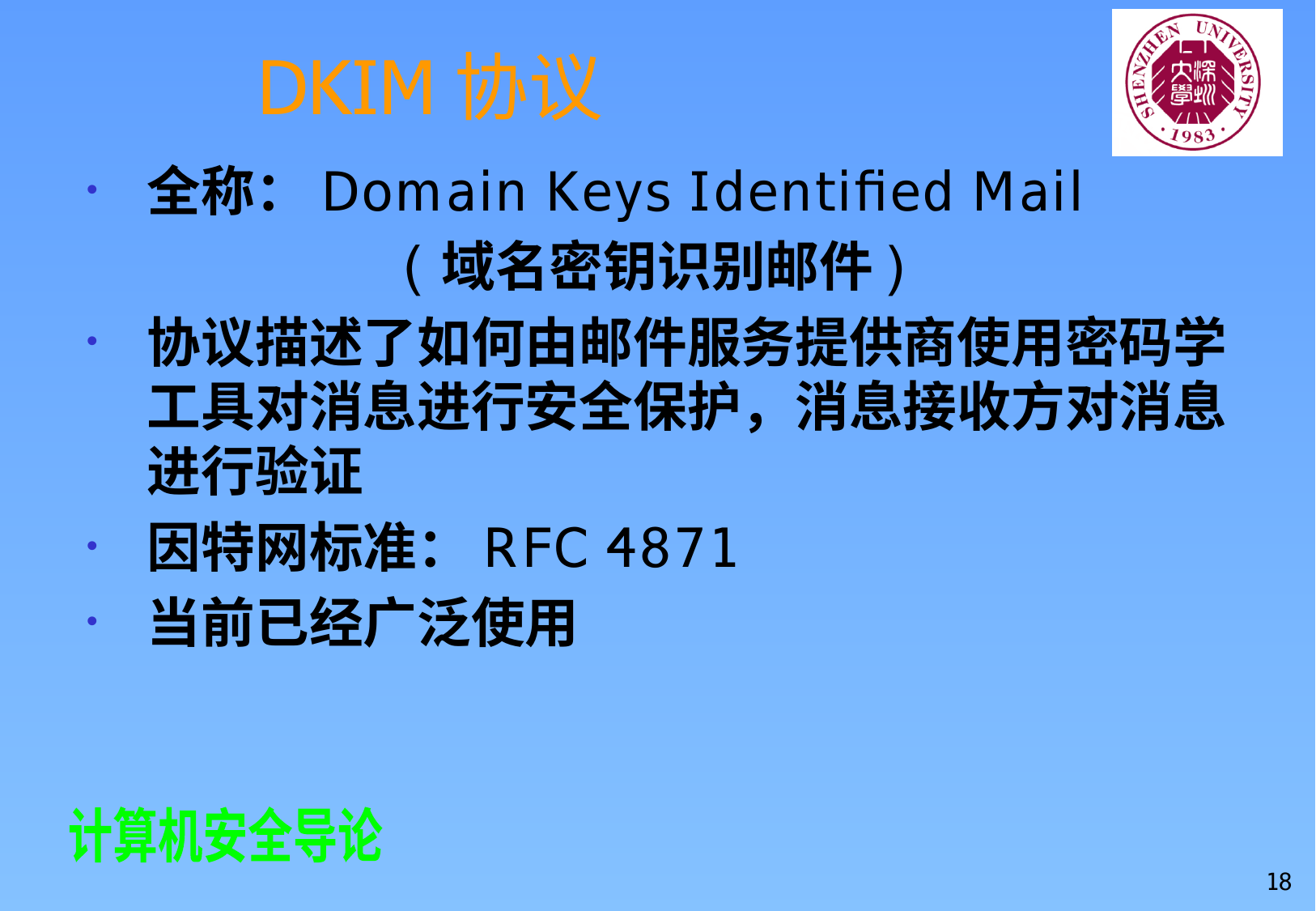

# DKIM协议
全称：Domain Keys Identified Mail
(域名密钥识别邮件)
协议描述了如何由邮件服务提供商使用密码学工具对消息进行安全保护，消息接收方对消息进行验证
因特网标准：RFC 4871
当前已经广泛使用
18